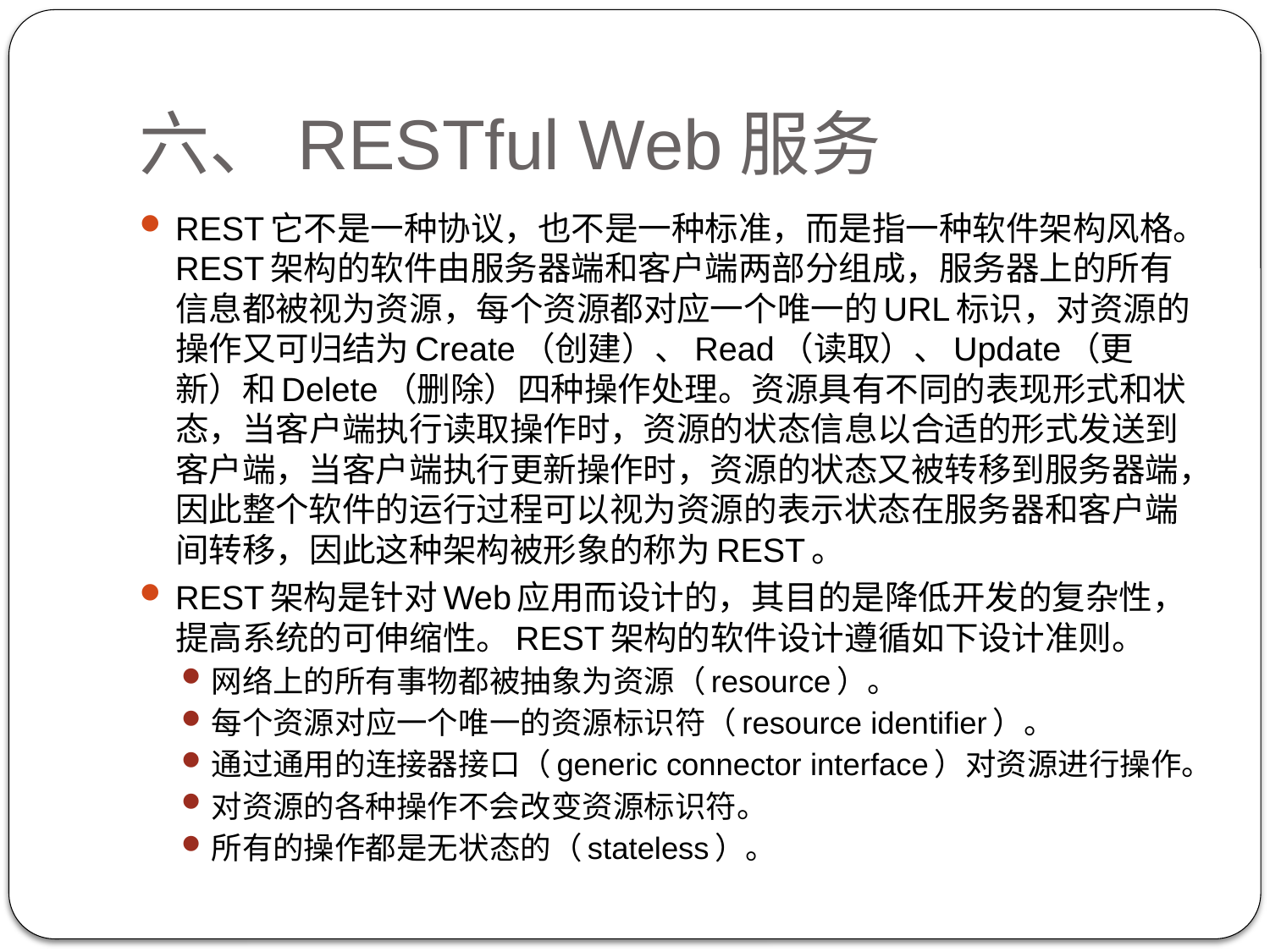

# 六、RESTful Web服务
REST它不是一种协议，也不是一种标准，而是指一种软件架构风格。REST架构的软件由服务器端和客户端两部分组成，服务器上的所有信息都被视为资源，每个资源都对应一个唯一的URL标识，对资源的操作又可归结为Create（创建）、Read（读取）、Update（更新）和Delete（删除）四种操作处理。资源具有不同的表现形式和状态，当客户端执行读取操作时，资源的状态信息以合适的形式发送到客户端，当客户端执行更新操作时，资源的状态又被转移到服务器端，因此整个软件的运行过程可以视为资源的表示状态在服务器和客户端间转移，因此这种架构被形象的称为REST。
REST架构是针对Web应用而设计的，其目的是降低开发的复杂性，提高系统的可伸缩性。REST架构的软件设计遵循如下设计准则。
网络上的所有事物都被抽象为资源（resource）。
每个资源对应一个唯一的资源标识符（resource identifier）。
通过通用的连接器接口（generic connector interface）对资源进行操作。
对资源的各种操作不会改变资源标识符。
所有的操作都是无状态的（stateless）。